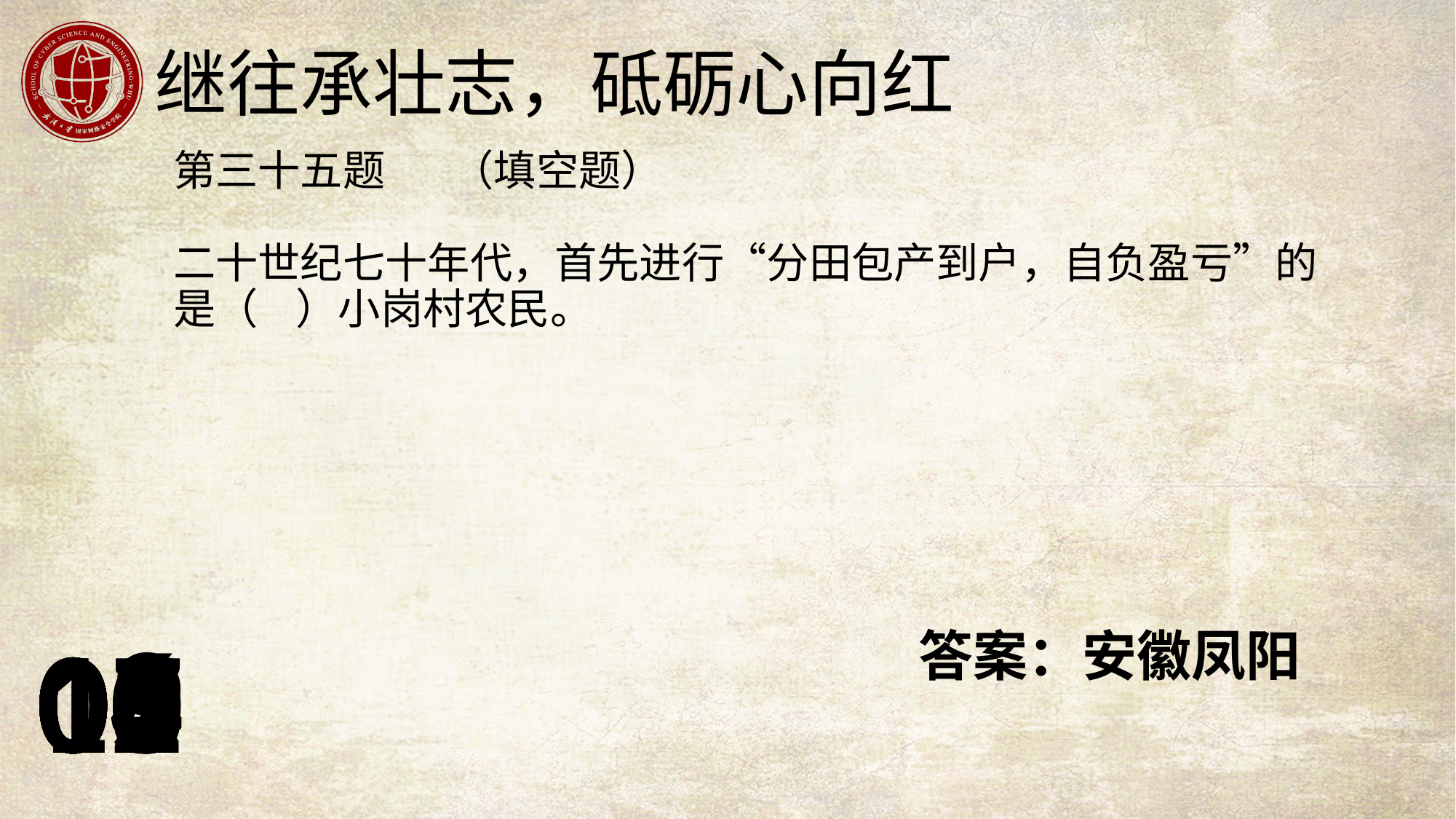

第三十五题       （填空题）
二十世纪七十年代，首先进行“分田包产到户，自负盈亏”的是（    ）小岗村农民。
答案：安徽凤阳